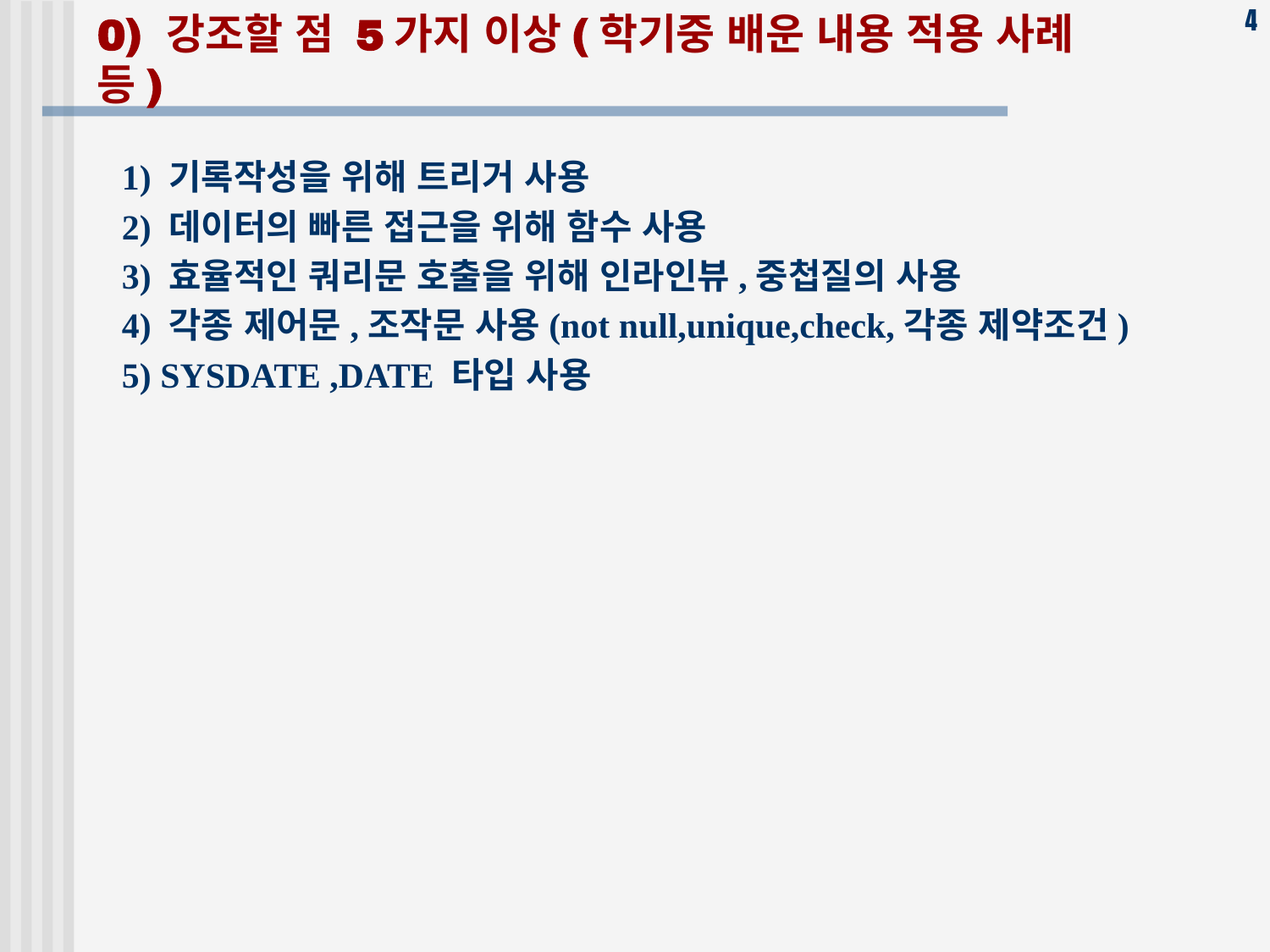

# 0) 강조할 점 5가지 이상(학기중 배운 내용 적용 사례 등)
1) 기록작성을 위해 트리거 사용
2) 데이터의 빠른 접근을 위해 함수 사용
3) 효율적인 쿼리문 호출을 위해 인라인뷰,중첩질의 사용
4) 각종 제어문,조작문 사용(not null,unique,check,각종 제약조건)
5) SYSDATE ,DATE 타입 사용